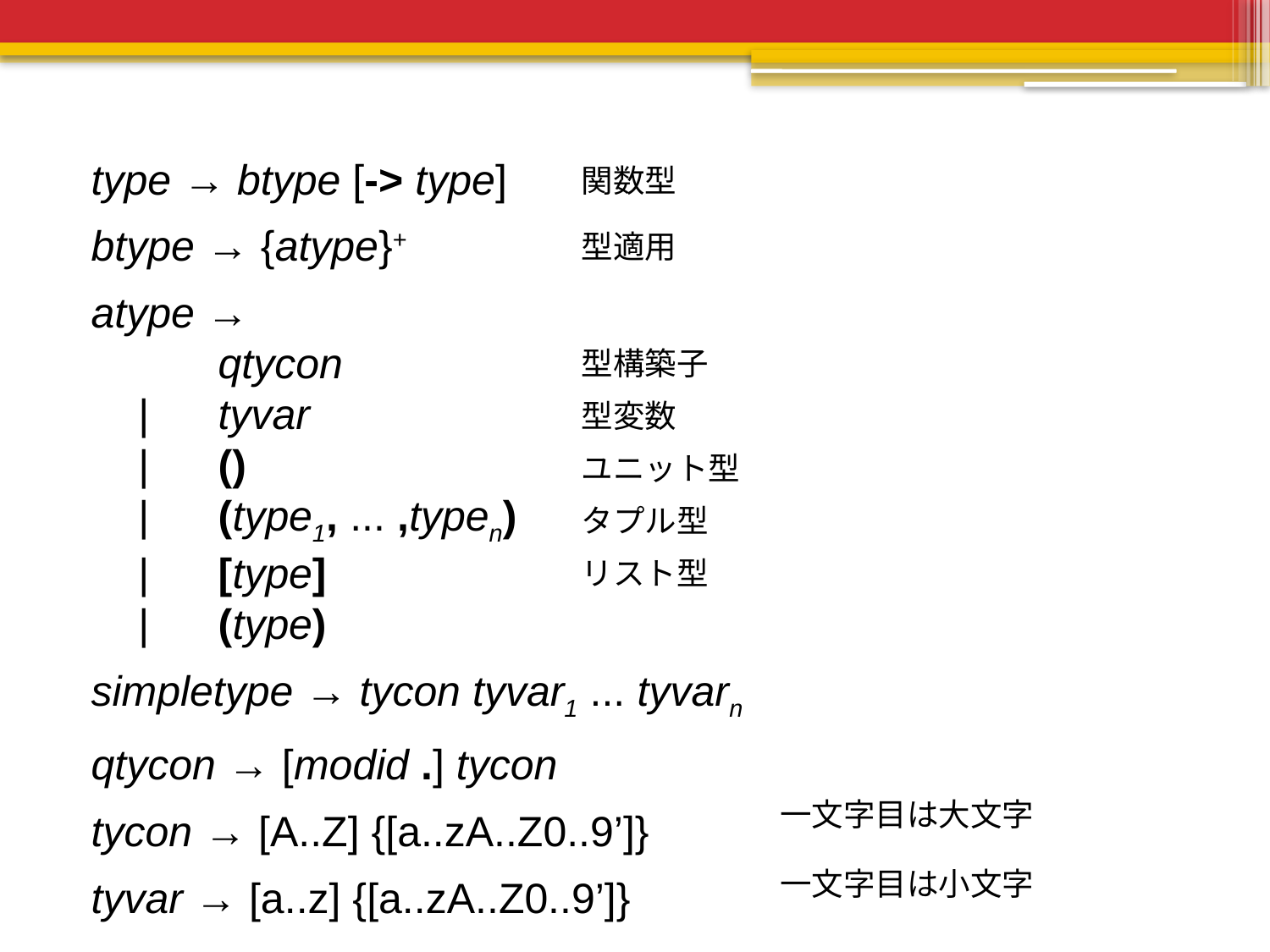

type → btype [-> type]
btype → {atype}+
atype →
	qtycon
    |	tyvar
    |	()
    |	(type1, ... ,typen)
    |	[type]
    |	(type)
simpletype → tycon tyvar1 ... tyvarn
qtycon → [modid .] tycon
tycon → [A..Z] {[a..zA..Z0..9’]}
tyvar → [a..z] {[a..zA..Z0..9’]}
関数型
型適用
型構築子
型変数
ユニット型
タプル型
リスト型
一文字目は大文字
一文字目は小文字